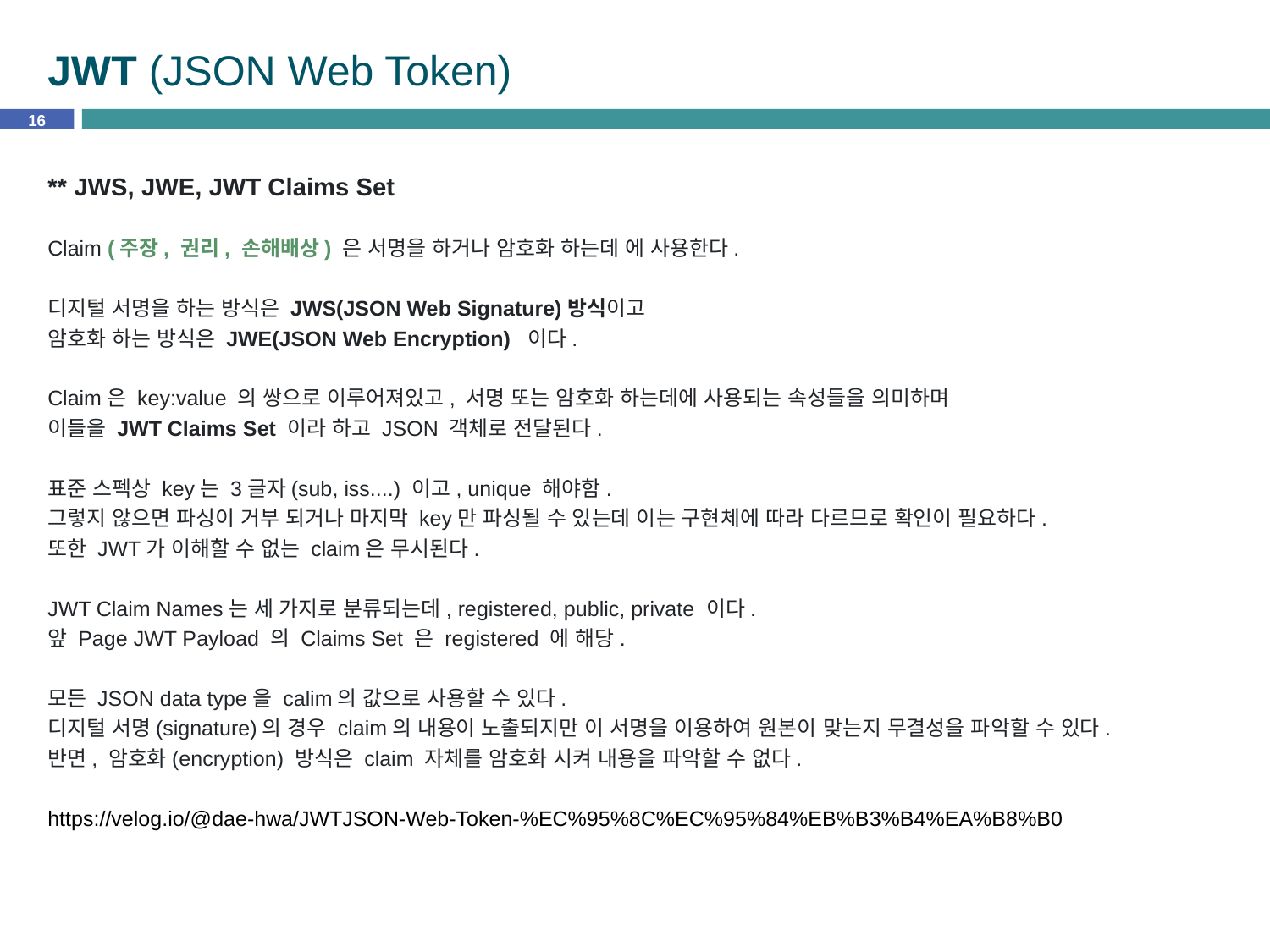

# JWT (JSON Web Token)
16
** JWS, JWE, JWT Claims Set
Claim (주장, 권리, 손해배상) 은 서명을 하거나 암호화 하는데 에 사용한다.
디지털 서명을 하는 방식은 JWS(JSON Web Signature)방식이고
암호화 하는 방식은 JWE(JSON Web Encryption)  이다.
Claim은 key:value 의 쌍으로 이루어져있고, 서명 또는 암호화 하는데에 사용되는 속성들을 의미하며
이들을 JWT Claims Set 이라 하고 JSON 객체로 전달된다.
표준 스펙상 key는 3글자(sub, iss....) 이고, unique 해야함.
그렇지 않으면 파싱이 거부 되거나 마지막 key만 파싱될 수 있는데 이는 구현체에 따라 다르므로 확인이 필요하다.
또한 JWT가 이해할 수 없는 claim은 무시된다.
JWT Claim Names는 세 가지로 분류되는데, registered, public, private 이다.
앞 Page JWT Payload 의 Claims Set 은 registered 에 해당.
모든 JSON data type을 calim의 값으로 사용할 수 있다.
디지털 서명(signature)의 경우 claim의 내용이 노출되지만 이 서명을 이용하여 원본이 맞는지 무결성을 파악할 수 있다.
반면, 암호화(encryption) 방식은 claim 자체를 암호화 시켜 내용을 파악할 수 없다.
https://velog.io/@dae-hwa/JWTJSON-Web-Token-%EC%95%8C%EC%95%84%EB%B3%B4%EA%B8%B0